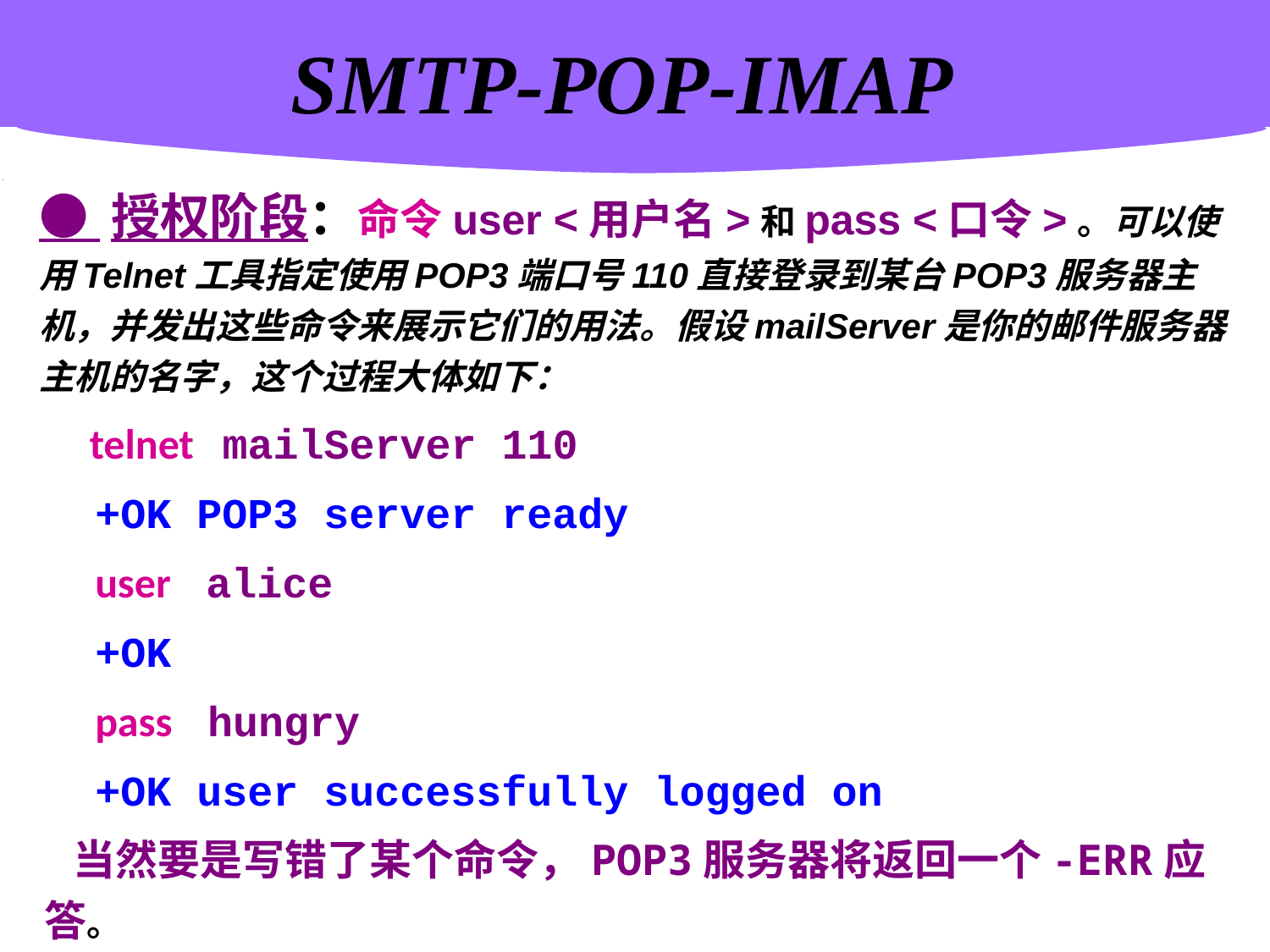

计算机网络概述
SMTP-POP-IMAP

● 授权阶段：命令user <用户名>和pass <口令>。可以使用Telnet工具指定使用POP3端口号110直接登录到某台POP3服务器主机，并发出这些命令来展示它们的用法。假设mailServer是你的邮件服务器主机的名字，这个过程大体如下：

    telnet   mailServer 110
  +OK POP3 server ready
  user  alice
  +OK
  pass  hungry
  +OK user successfully logged on
  当然要是写错了某个命令，POP3服务器将返回一个-ERR应答。